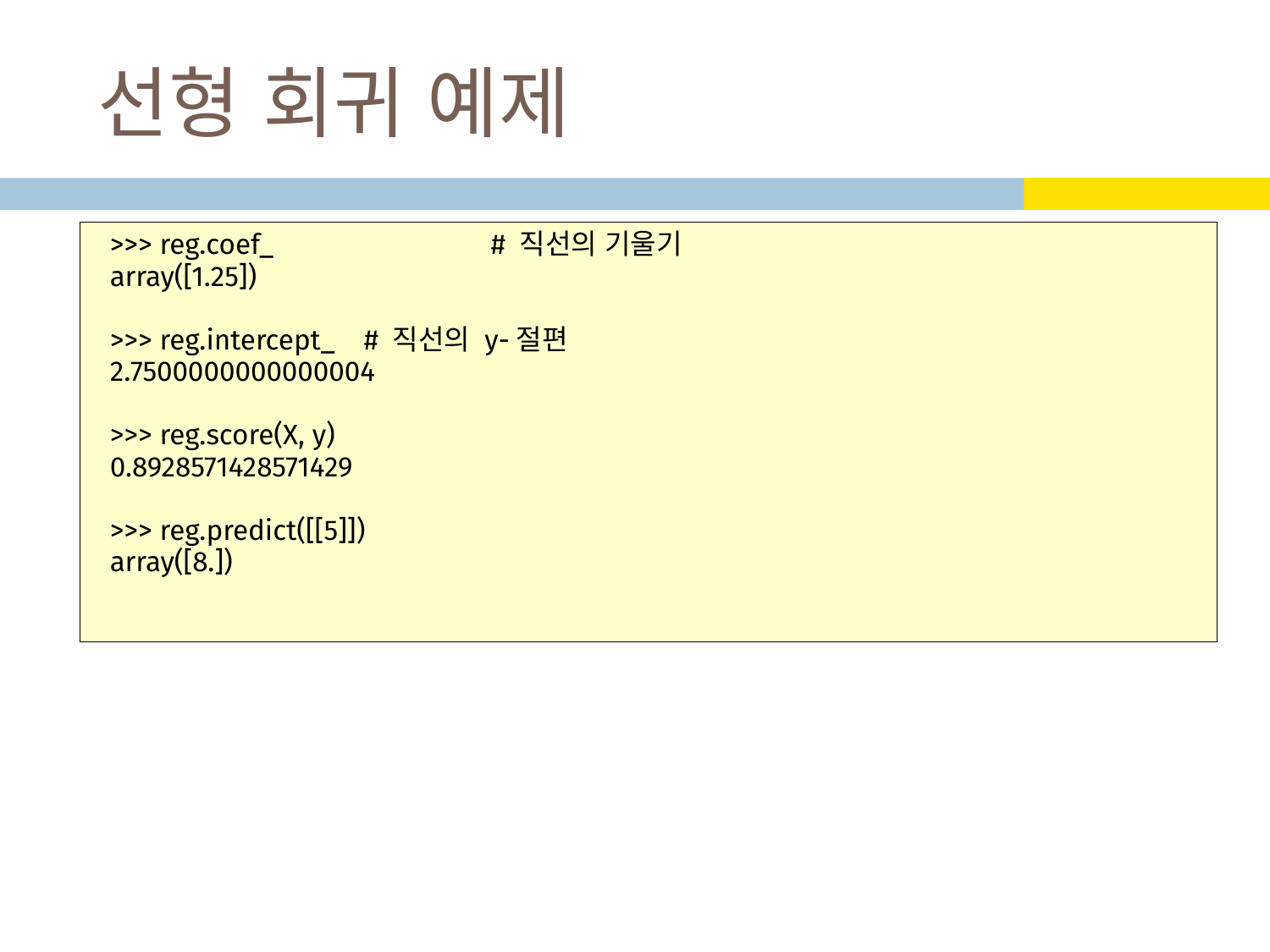

# 선형 회귀 예제
>>> reg.coef_		# 직선의 기울기
array([1.25])

>>> reg.intercept_ 	# 직선의 y-절편
2.7500000000000004

>>> reg.score(X, y)
0.8928571428571429

>>> reg.predict([[5]])
array([8.])